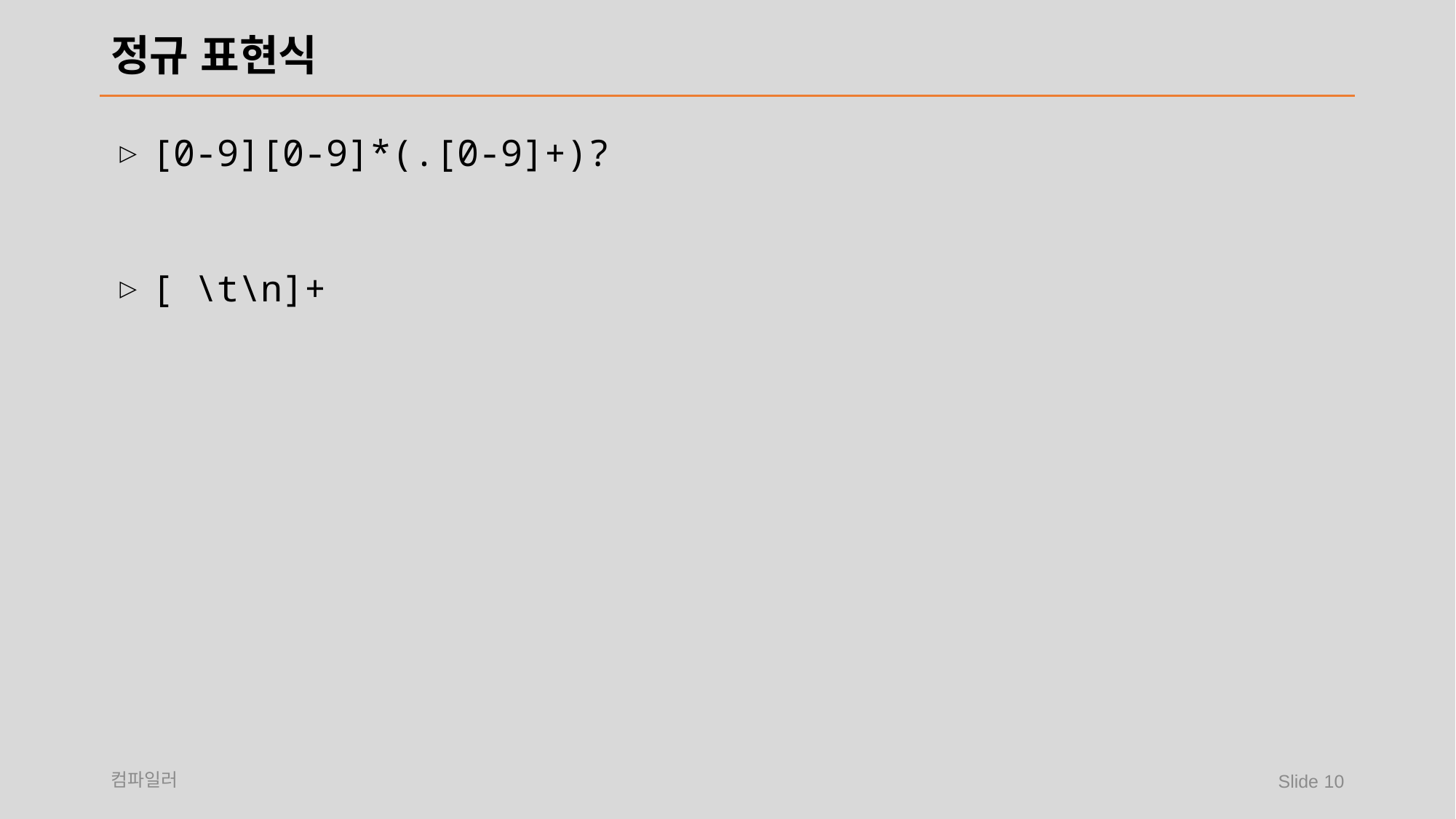

# 정규 표현식
[0-9][0-9]*(.[0-9]+)?

[ \t\n]+

컴파일러
Slide 10